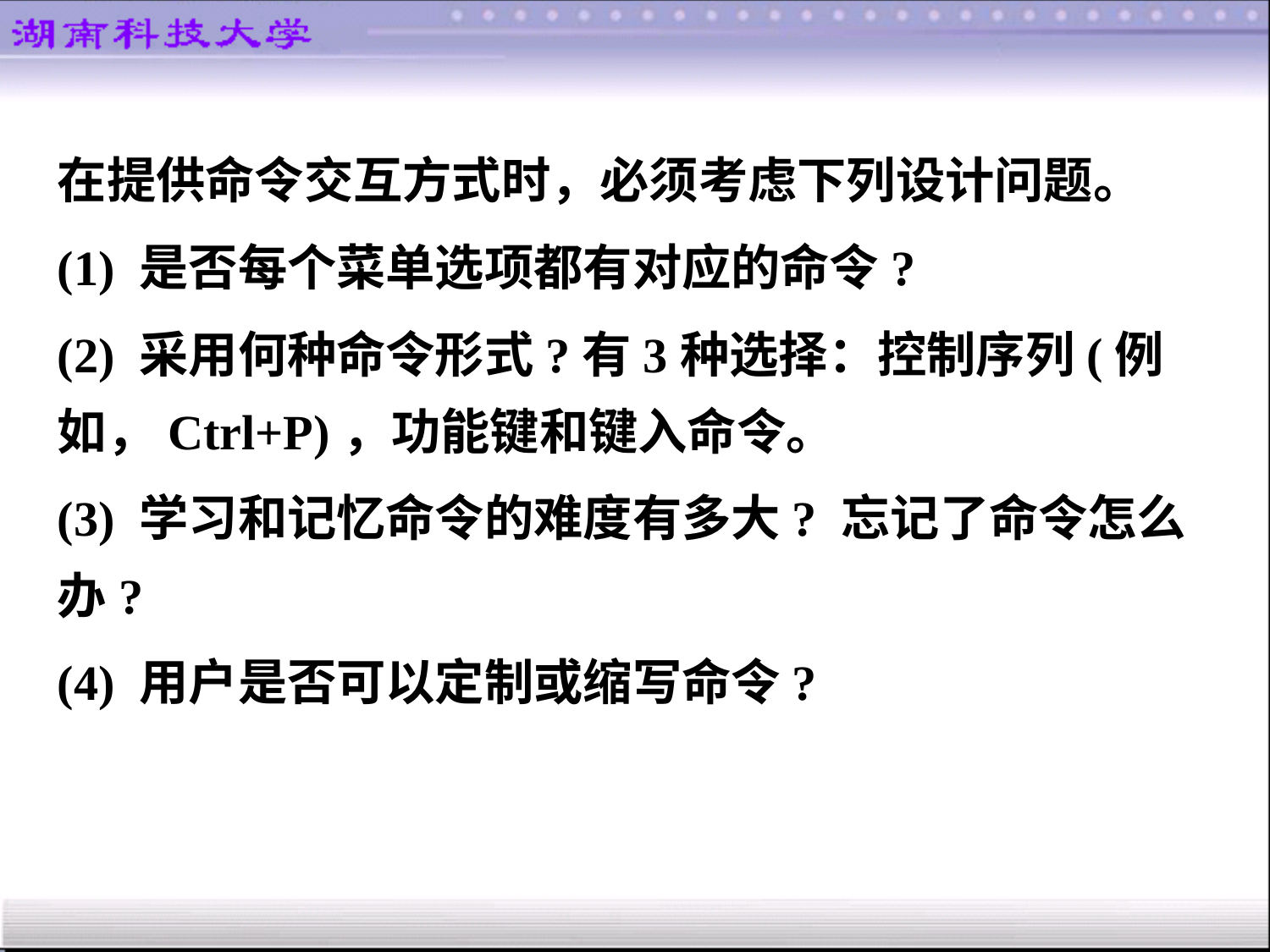

在提供命令交互方式时，必须考虑下列设计问题。
(1) 是否每个菜单选项都有对应的命令?
(2) 采用何种命令形式?有3种选择：控制序列(例如，Ctrl+P)，功能键和键入命令。
(3) 学习和记忆命令的难度有多大? 忘记了命令怎么办?
(4) 用户是否可以定制或缩写命令?